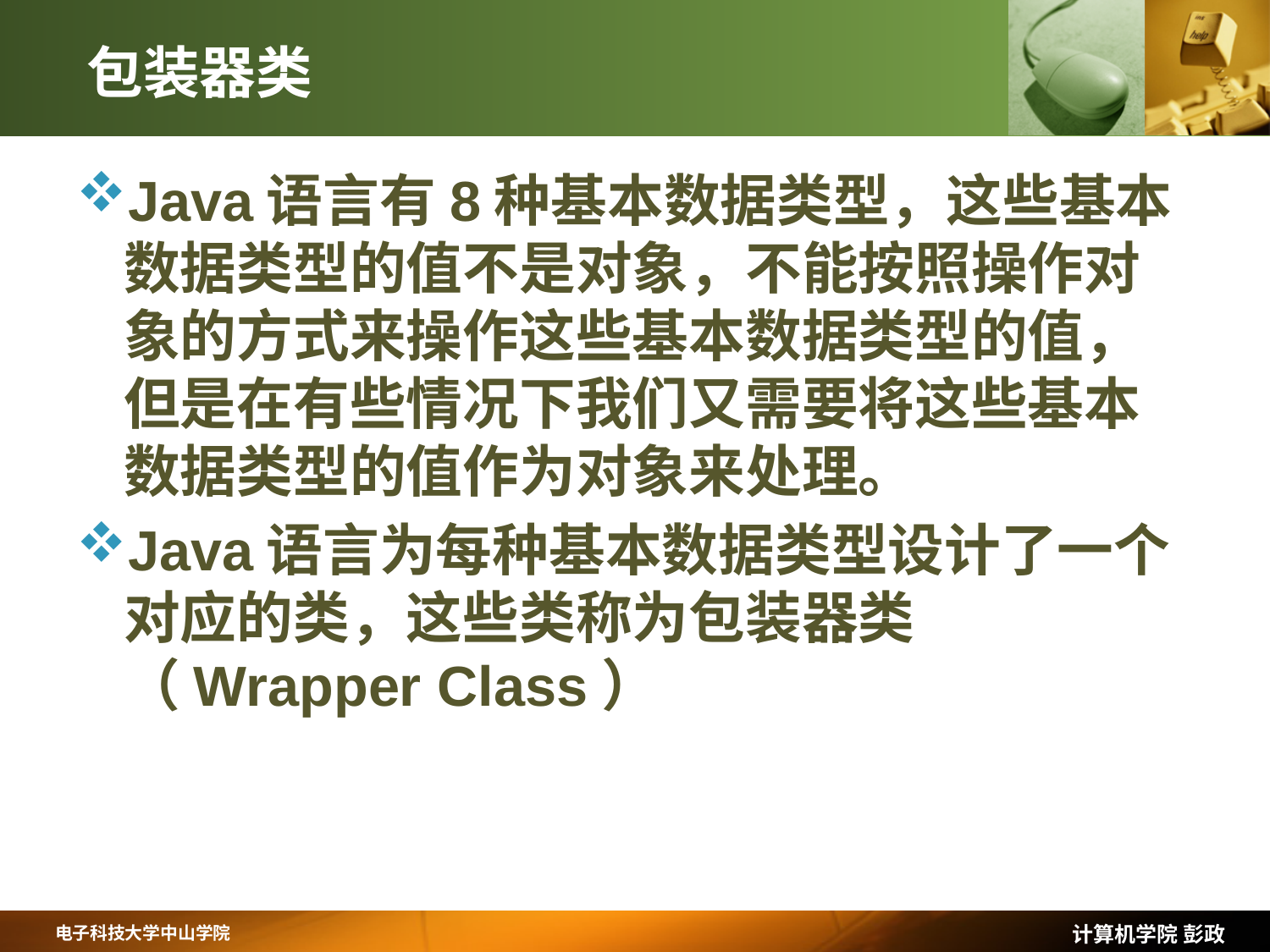

# 包装器类
Java语言有8种基本数据类型，这些基本数据类型的值不是对象，不能按照操作对象的方式来操作这些基本数据类型的值，但是在有些情况下我们又需要将这些基本数据类型的值作为对象来处理。
Java语言为每种基本数据类型设计了一个对应的类，这些类称为包装器类（Wrapper Class）
计算机学院 彭政
电子科技大学中山学院